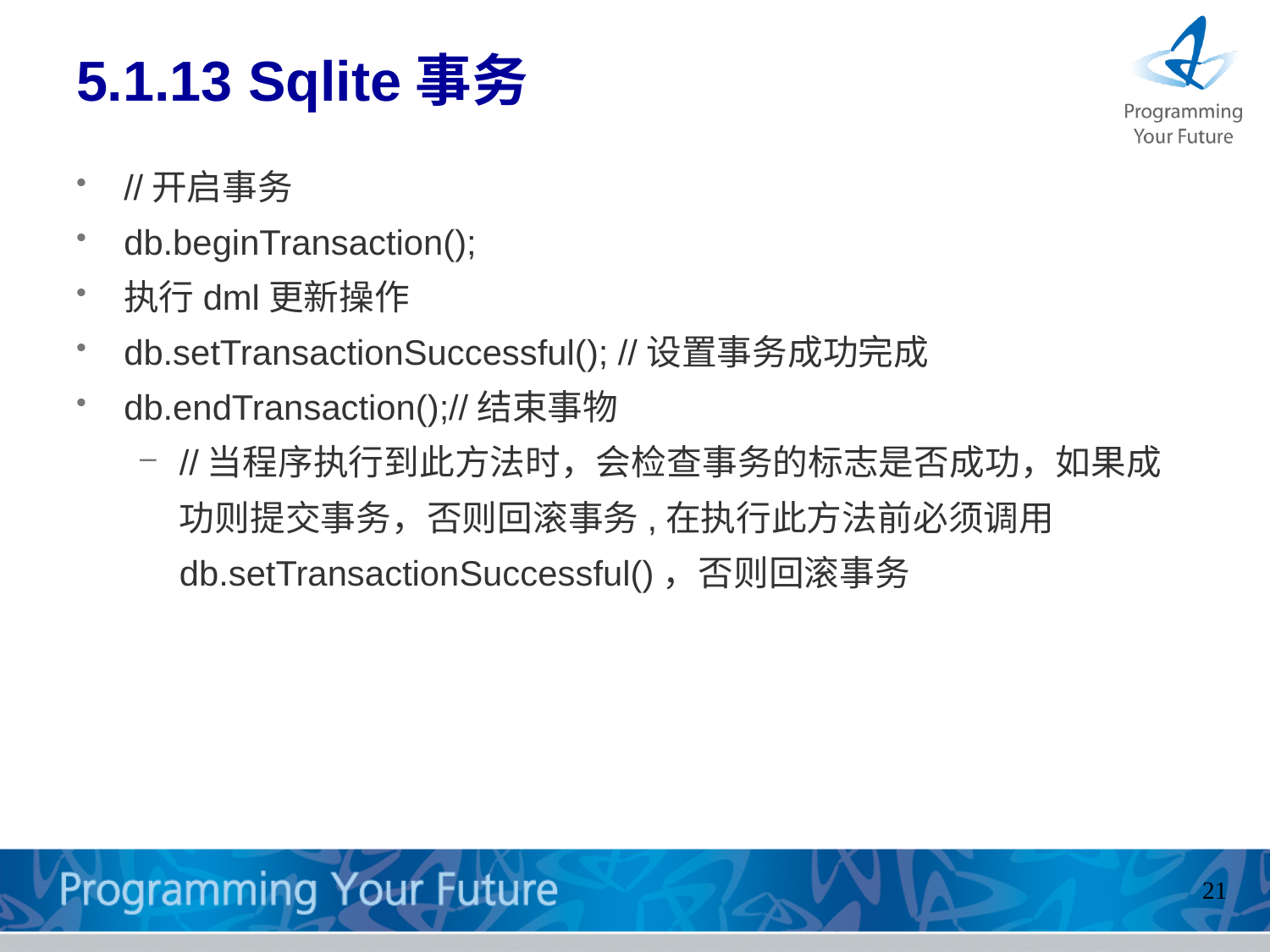

# 5.1.13 Sqlite事务
//开启事务
db.beginTransaction();
执行dml更新操作
db.setTransactionSuccessful(); //设置事务成功完成
db.endTransaction();//结束事物
//当程序执行到此方法时，会检查事务的标志是否成功，如果成功则提交事务，否则回滚事务,在执行此方法前必须调用db.setTransactionSuccessful()，否则回滚事务